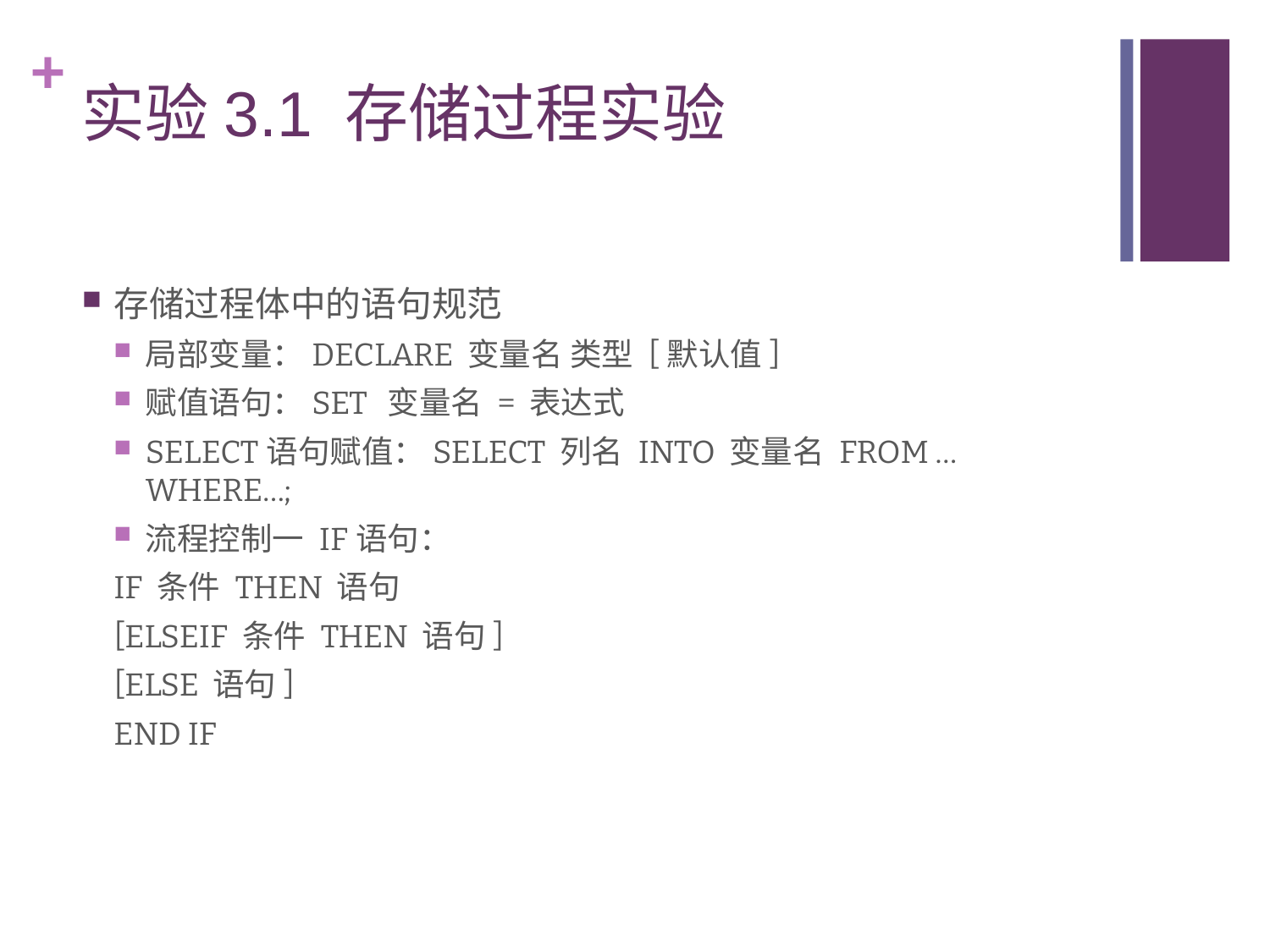

# 实验3.1 存储过程实验
存储过程体中的语句规范
局部变量：DECLARE 变量名 类型 [默认值]
赋值语句：SET  变量名 = 表达式
SELECT语句赋值：SELECT 列名 INTO 变量名 FROM … WHERE…;
流程控制一 IF语句：
IF 条件 THEN 语句
[ELSEIF 条件 THEN 语句]
[ELSE 语句]
END IF